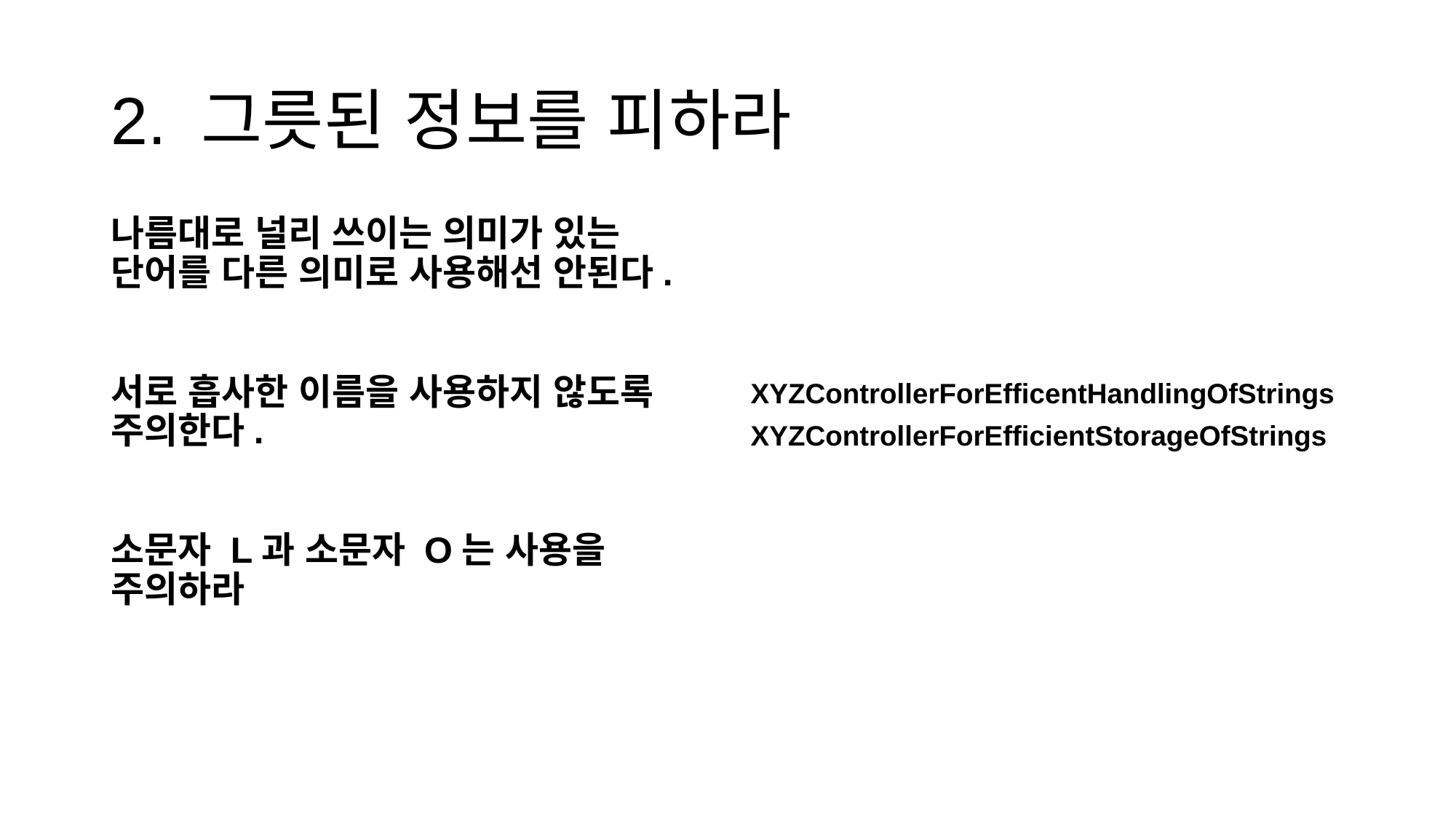

# 2. 그릇된 정보를 피하라
나름대로 널리 쓰이는 의미가 있는 단어를 다른 의미로 사용해선 안된다.
서로 흡사한 이름을 사용하지 않도록 주의한다.
XYZControllerForEfficentHandlingOfStrings
XYZControllerForEfficientStorageOfStrings
소문자 L과 소문자 O는 사용을 주의하라